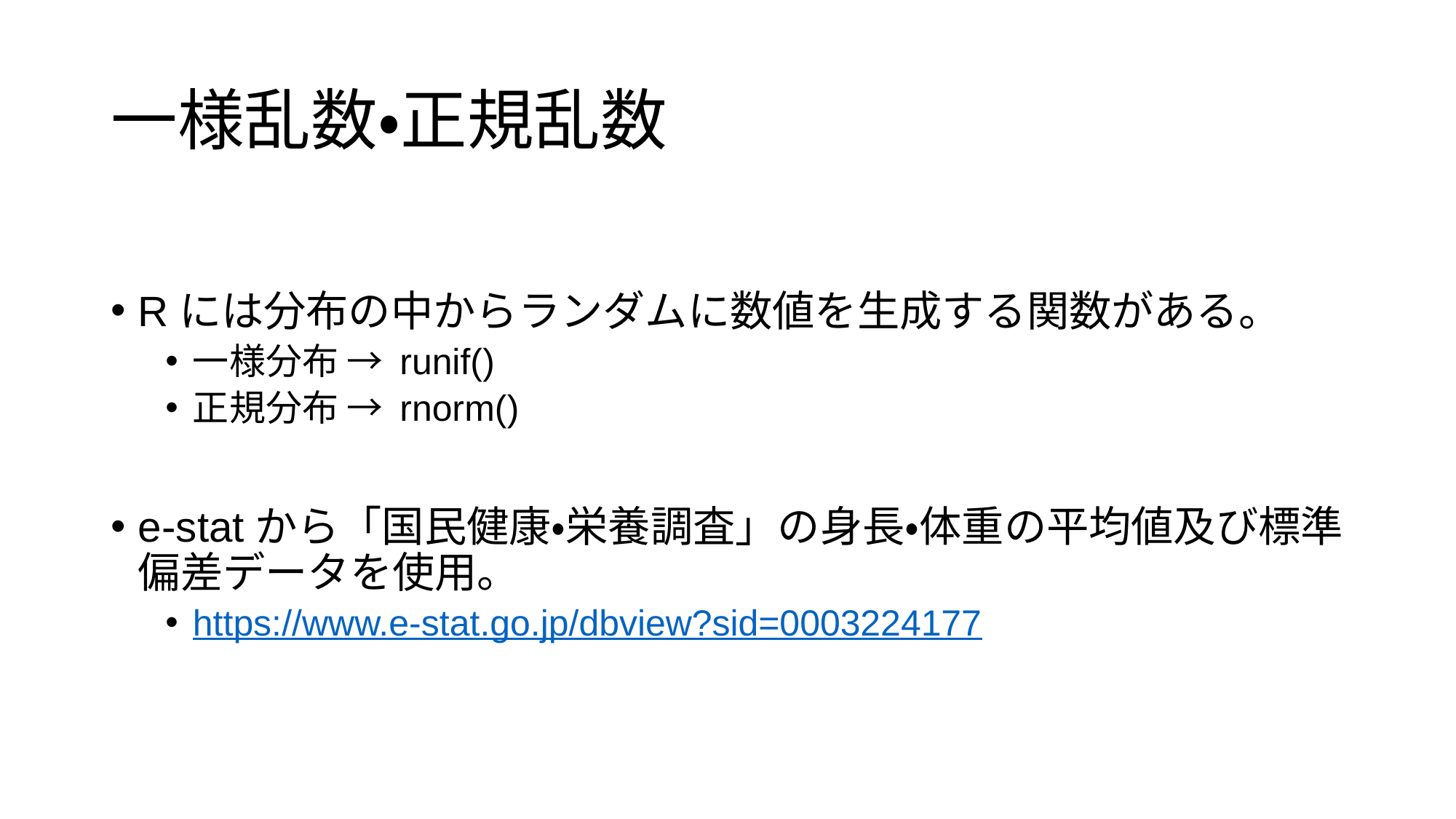

# 一様乱数・正規乱数

Rには分布の中からランダムに数値を生成する関数がある。
一様分布 → runif()
正規分布 → rnorm()

e-statから「国民健康・栄養調査」の身長・体重の平均値及び標準偏差データを使用。
https://www.e-stat.go.jp/dbview?sid=0003224177